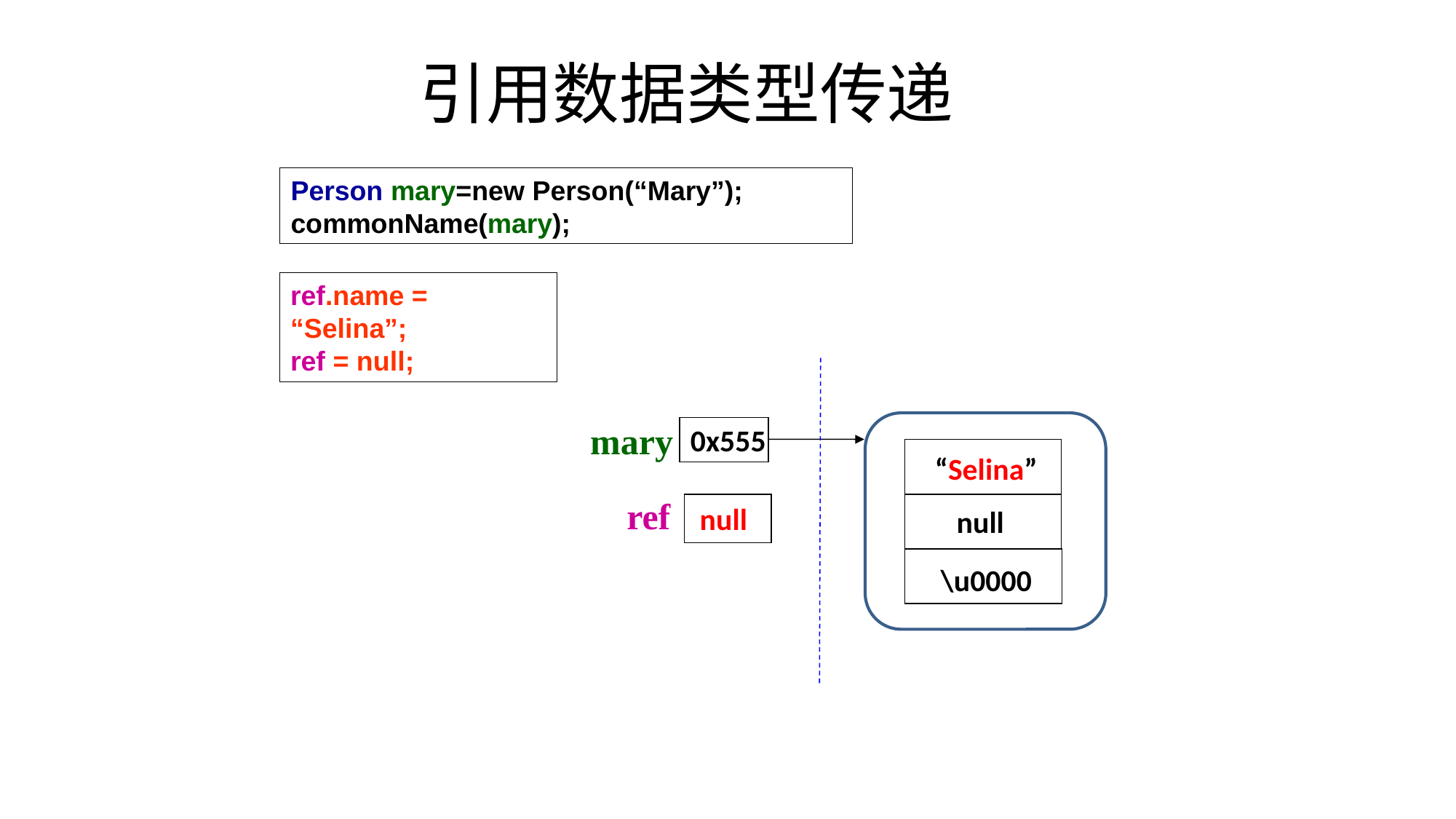

# 引用数据类型传递
Person mary=new Person(“Mary”);
commonName(mary);
ref.name = “Selina”;
ref = null;

mary

0x555

“Selina”
ref

null
null

\u0000
58